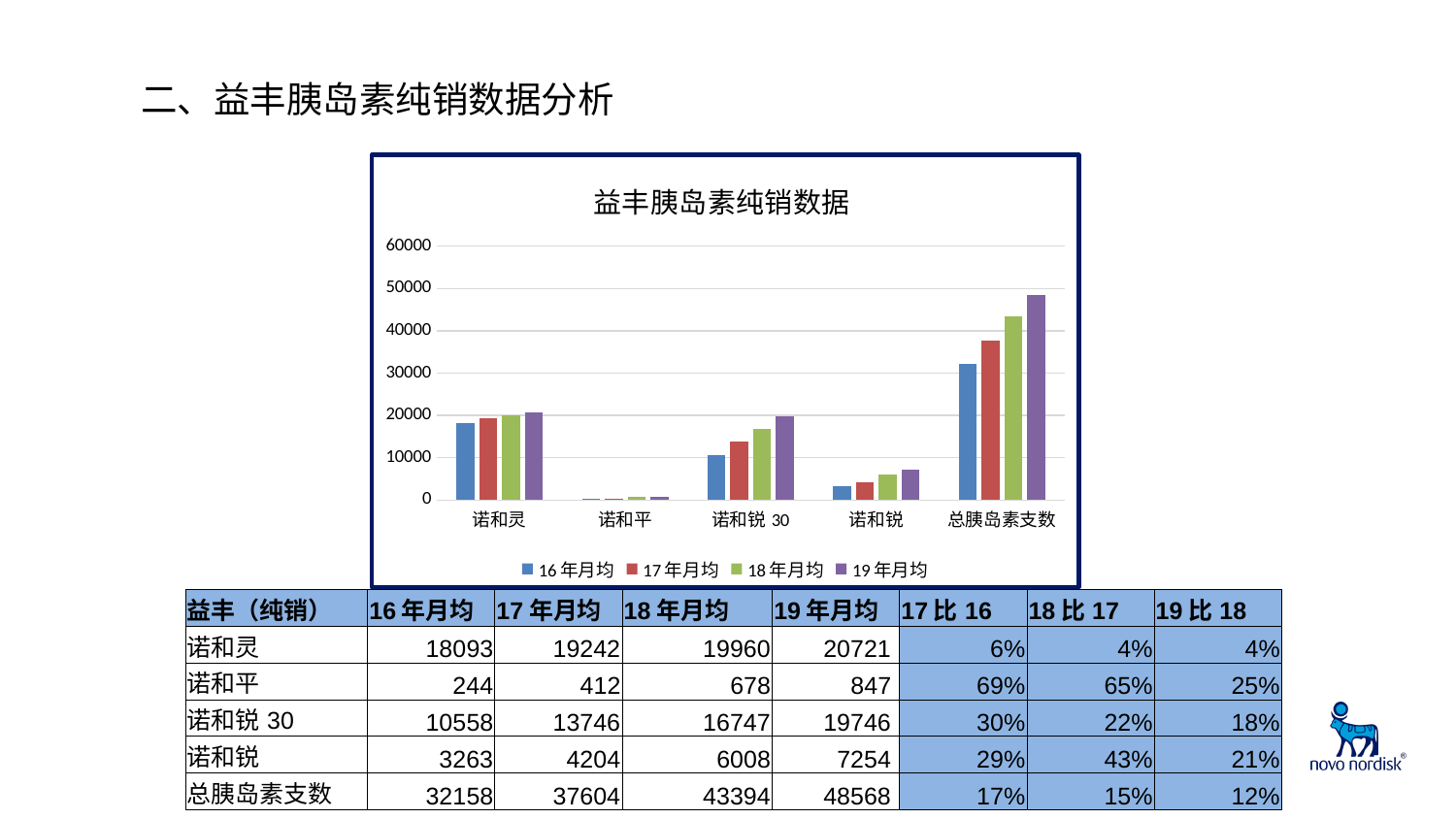

4
二、益丰胰岛素纯销数据分析

### Chart: 益丰胰岛素纯销数据

| Category | 16年月均 | 17年月均 | 18年月均 | 19年月均 |
|---|---|---|---|---|
| 诺和灵 | 18093.0 | 19241.75 | 19959.8333333333 | 20720.5 |
| 诺和平 | 244.0 | 412.0 | 678.25 | 847.0 |
| 诺和锐30 | 10558.1666666667 | 13746.0 | 16747.3333333333 | 19746.3333333333 |
| 诺和锐 | 3262.83333333333 | 4203.91666666667 | 6008.08333333333 | 7253.83333333333 |
| 总胰岛素支数 | 32158.0 | 37603.6666666667 | 43393.5 | 48567.6666666667 |
| 益丰（纯销） | 16年月均 | 17年月均 | 18年月均 | 19年月均 | 17比16 | 18比17 | 19比18 |
| --- | --- | --- | --- | --- | --- | --- | --- |
| 诺和灵 | 18093 | 19242 | 19960 | 20721 | 6% | 4% | 4% |
| 诺和平 | 244 | 412 | 678 | 847 | 69% | 65% | 25% |
| 诺和锐30 | 10558 | 13746 | 16747 | 19746 | 30% | 22% | 18% |
| 诺和锐 | 3263 | 4204 | 6008 | 7254 | 29% | 43% | 21% |
| 总胰岛素支数 | 32158 | 37604 | 43394 | 48568 | 17% | 15% | 12% |